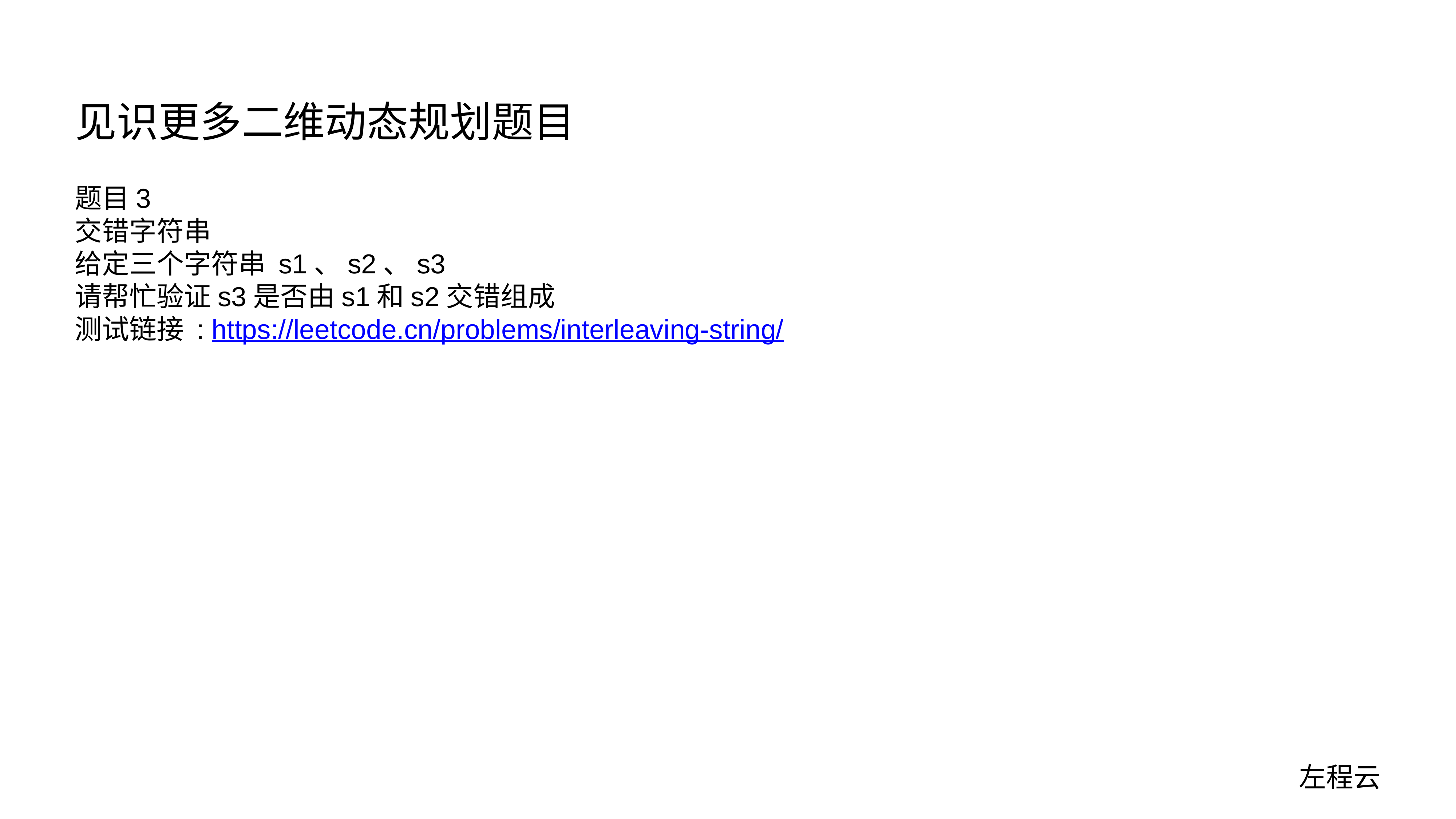

# 见识更多二维动态规划题目
题目3
交错字符串
给定三个字符串 s1、s2、s3
请帮忙验证s3是否由s1和s2交错组成
测试链接 : https://leetcode.cn/problems/interleaving-string/
左程云